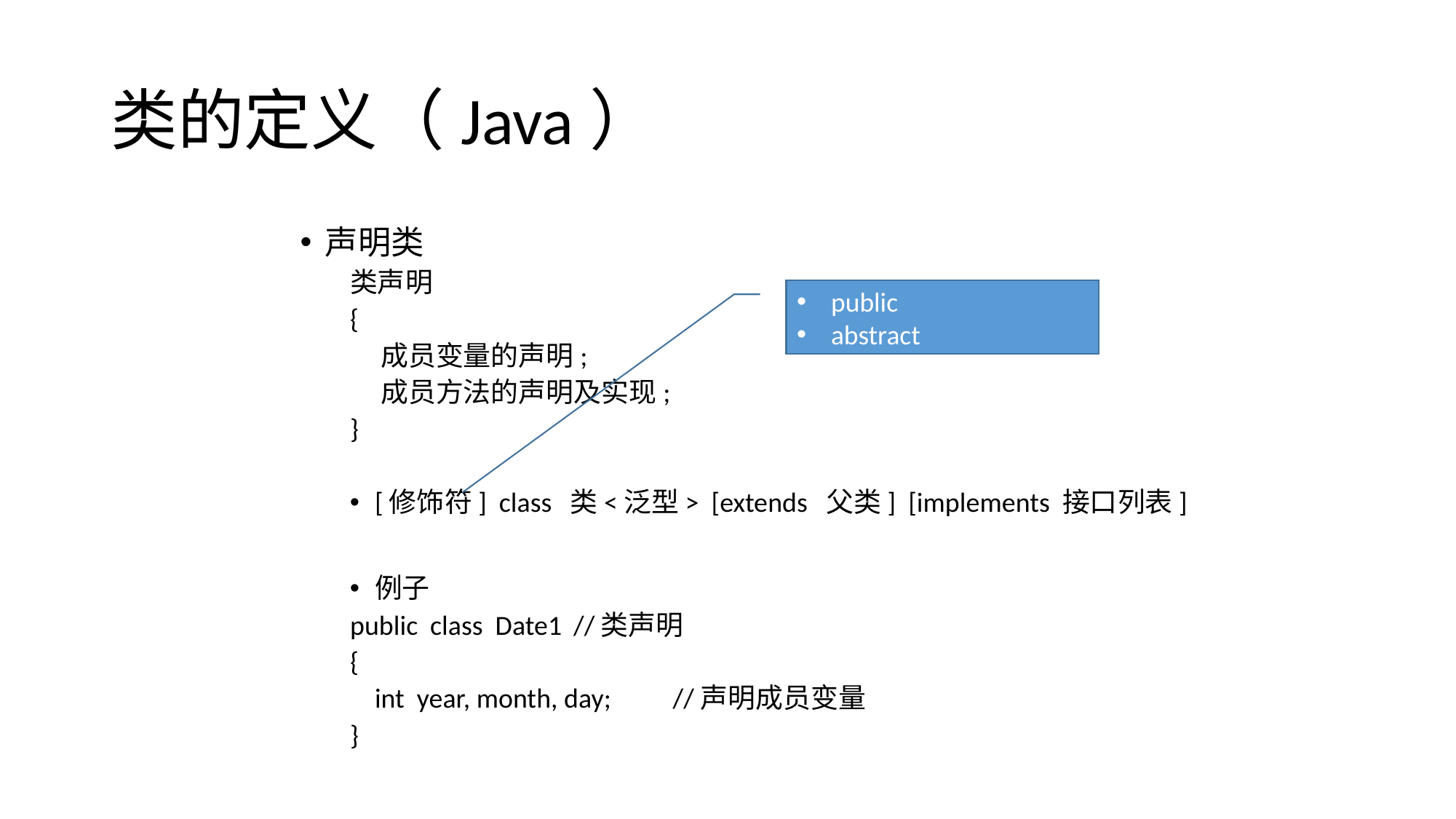

# 类的定义（Java）
声明类
类声明
{
    成员变量的声明;
    成员方法的声明及实现;
}

[修饰符]  class  类<泛型>  [extends  父类]  [implements 接口列表]

例子
public  class  Date1		//类声明
{
    int  year, month, day;		//声明成员变量
}
public
abstract